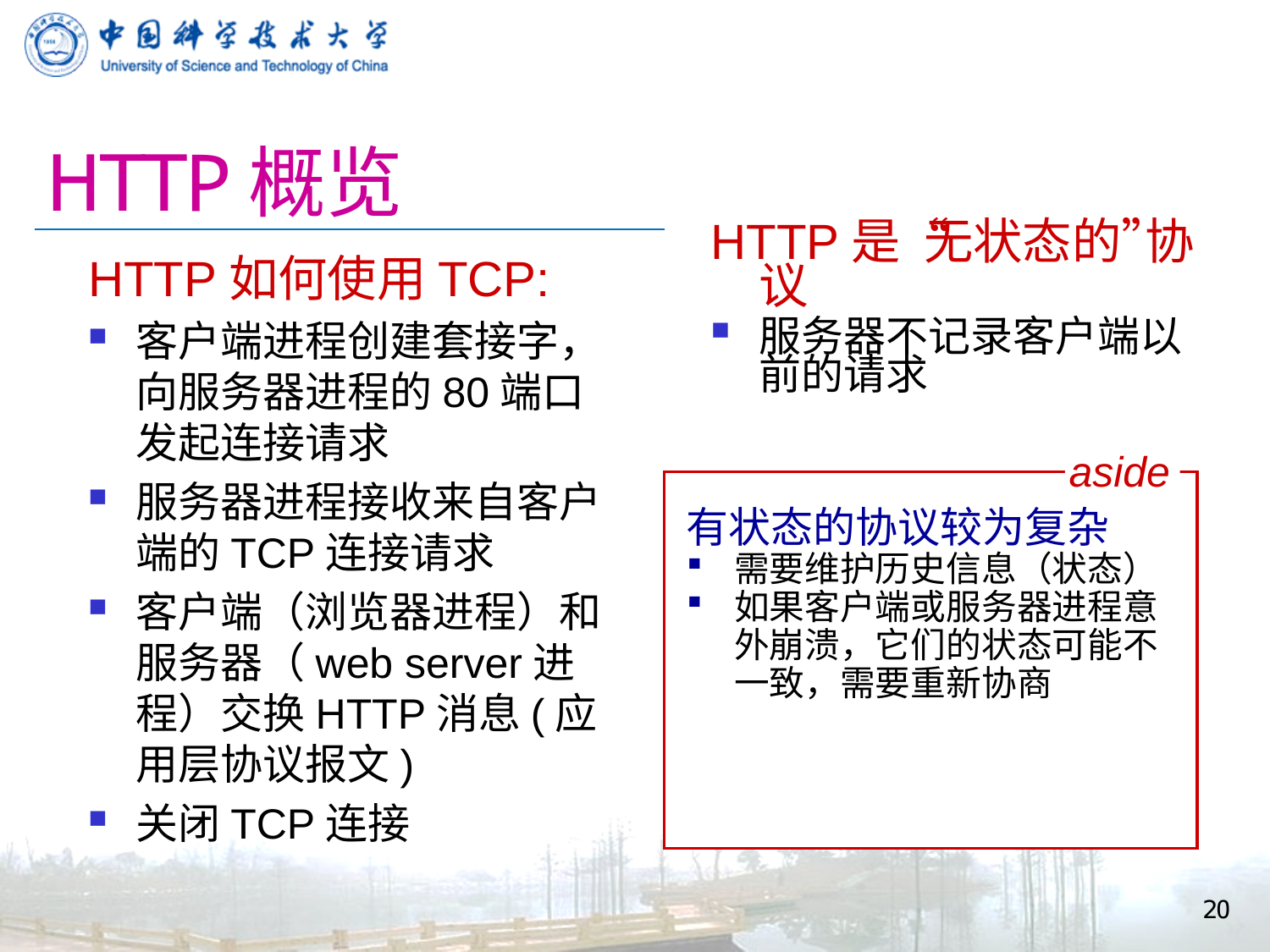

# HTTP概览
HTTP是“无状态的”协议
服务器不记录客户端以前的请求
HTTP如何使用TCP:
客户端进程创建套接字，向服务器进程的80端口发起连接请求
服务器进程接收来自客户端的TCP连接请求
客户端（浏览器进程）和服务器（web server进程）交换HTTP消息(应用层协议报文)
关闭TCP连接
aside

有状态的协议较为复杂
需要维护历史信息（状态）
如果客户端或服务器进程意外崩溃，它们的状态可能不一致，需要重新协商

20